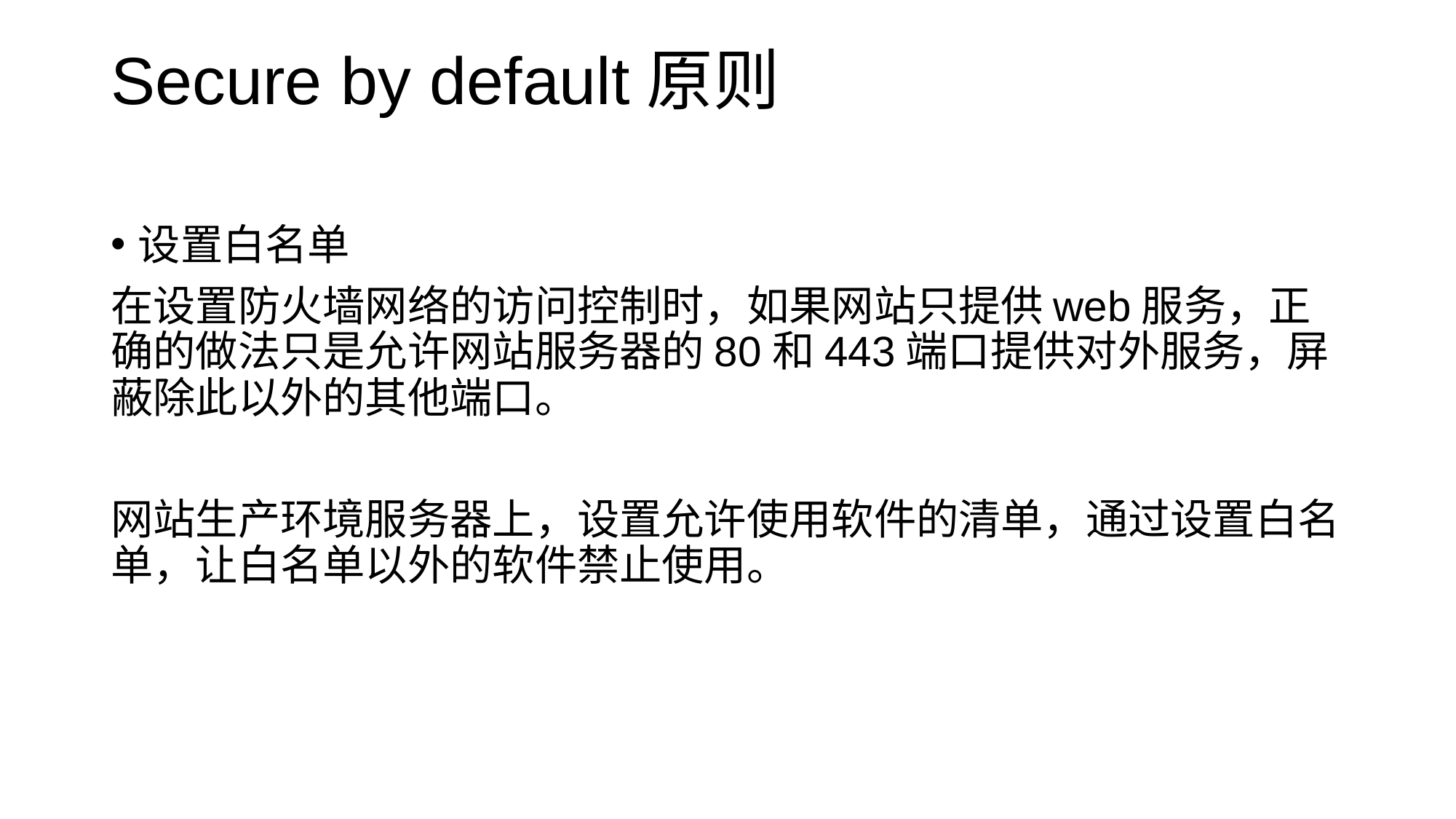

# Secure by default原则
设置白名单
在设置防火墙网络的访问控制时，如果网站只提供web服务，正确的做法只是允许网站服务器的80和443端口提供对外服务，屏蔽除此以外的其他端口。

网站生产环境服务器上，设置允许使用软件的清单，通过设置白名单，让白名单以外的软件禁止使用。